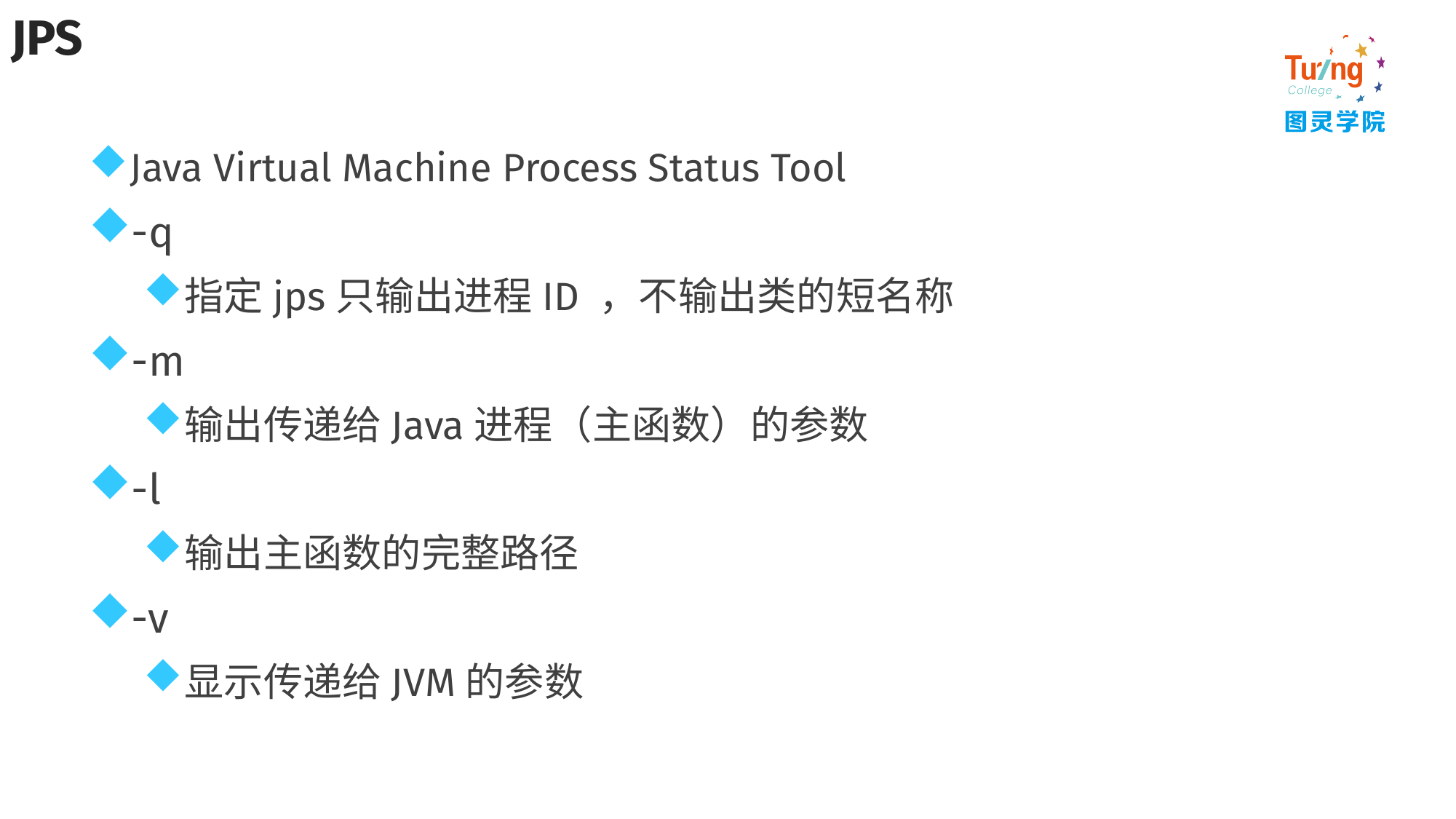

# JPS
Java Virtual Machine Process Status Tool
-q
指定jps只输出进程ID ，不输出类的短名称
-m
输出传递给Java进程（主函数）的参数
-l
输出主函数的完整路径
-v
显示传递给JVM的参数